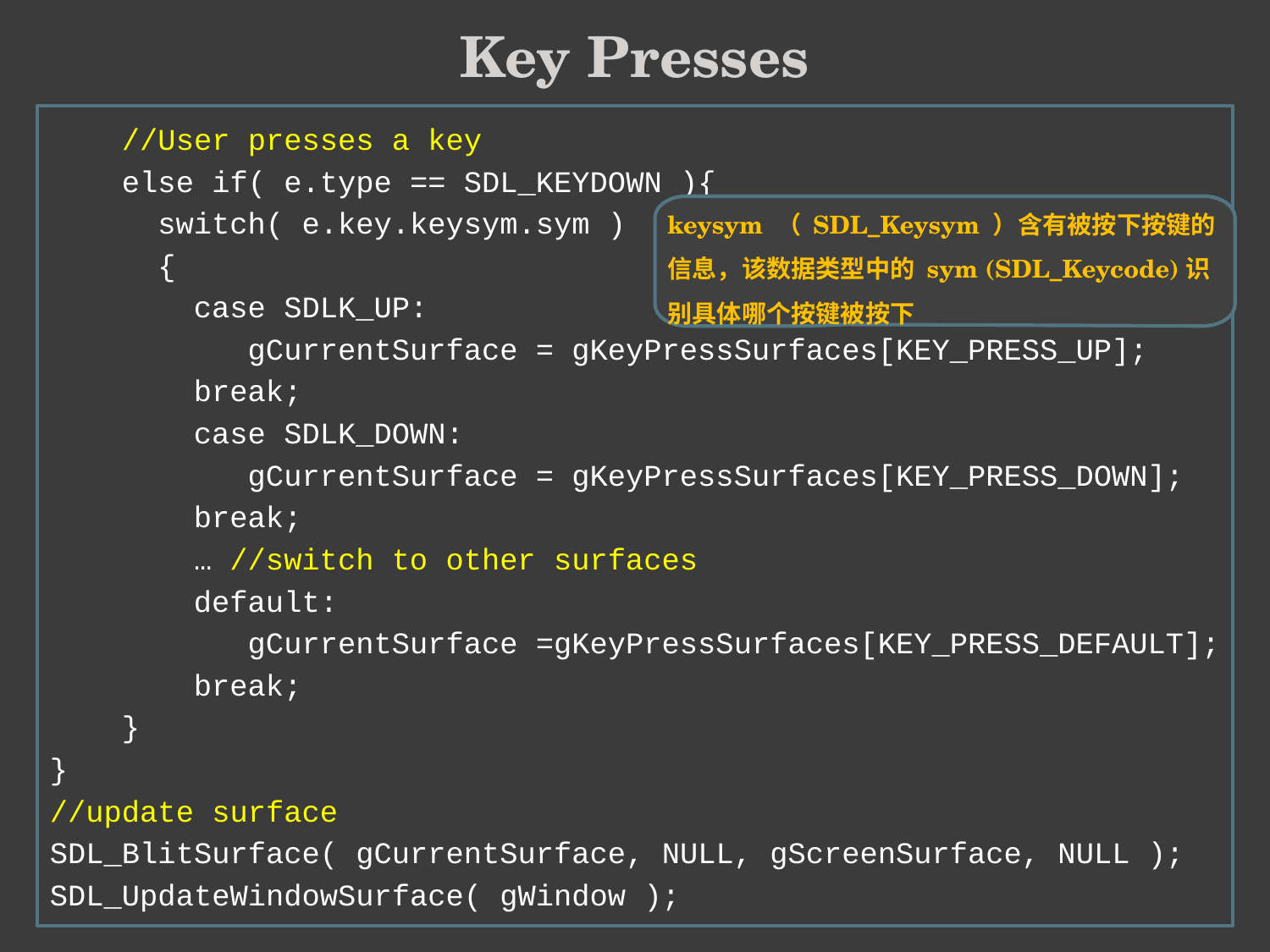

Key Presses
    //User presses a key
    else if( e.type == SDL_KEYDOWN ){
      switch( e.key.keysym.sym )
      {
        case SDLK_UP:
           gCurrentSurface = gKeyPressSurfaces[KEY_PRESS_UP];
        break;
        case SDLK_DOWN:
           gCurrentSurface = gKeyPressSurfaces[KEY_PRESS_DOWN];
        break;
        … //switch to other surfaces
        default:
           gCurrentSurface =gKeyPressSurfaces[KEY_PRESS_DEFAULT];
        break;
    }
}
//update surface
SDL_BlitSurface( gCurrentSurface, NULL, gScreenSurface, NULL );
SDL_UpdateWindowSurface( gWindow );
keysym （ SDL_Keysym ）含有被按下按键的信息，该数据类型中的 sym (SDL_Keycode)识别具体哪个按键被按下